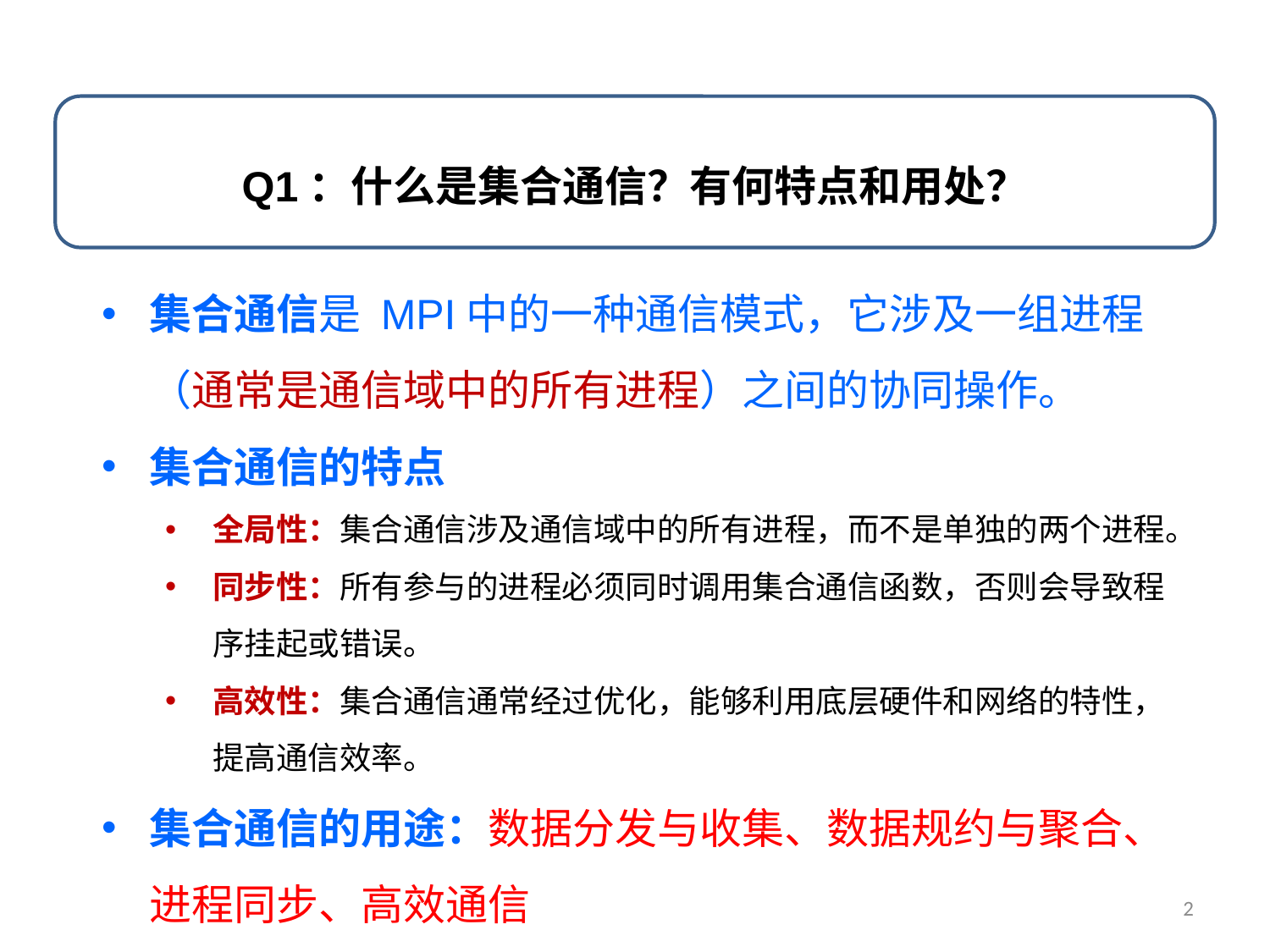

Q1：什么是集合通信？有何特点和用处？
集合通信是 MPI中的一种通信模式，它涉及一组进程（通常是通信域中的所有进程）之间的协同操作。
集合通信的特点
全局性：集合通信涉及通信域中的所有进程，而不是单独的两个进程。
同步性：所有参与的进程必须同时调用集合通信函数，否则会导致程序挂起或错误。
高效性：集合通信通常经过优化，能够利用底层硬件和网络的特性，提高通信效率。
集合通信的用途：数据分发与收集、数据规约与聚合、进程同步、高效通信
2